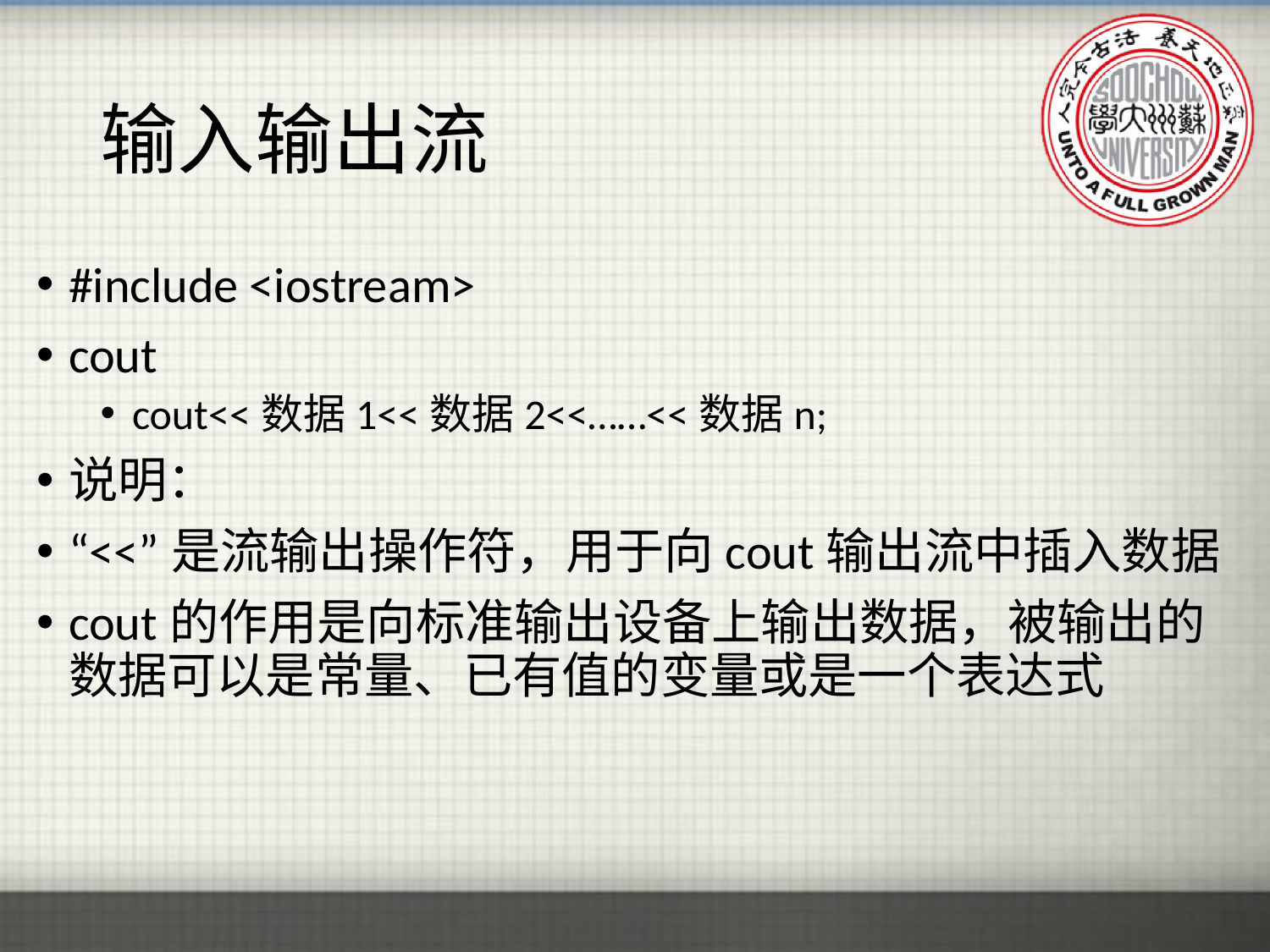

# 输入输出流
#include <iostream>
cout
cout<<数据1<<数据2<<……<<数据n;
说明：
“<<”是流输出操作符，用于向cout输出流中插入数据
cout的作用是向标准输出设备上输出数据，被输出的数据可以是常量、已有值的变量或是一个表达式